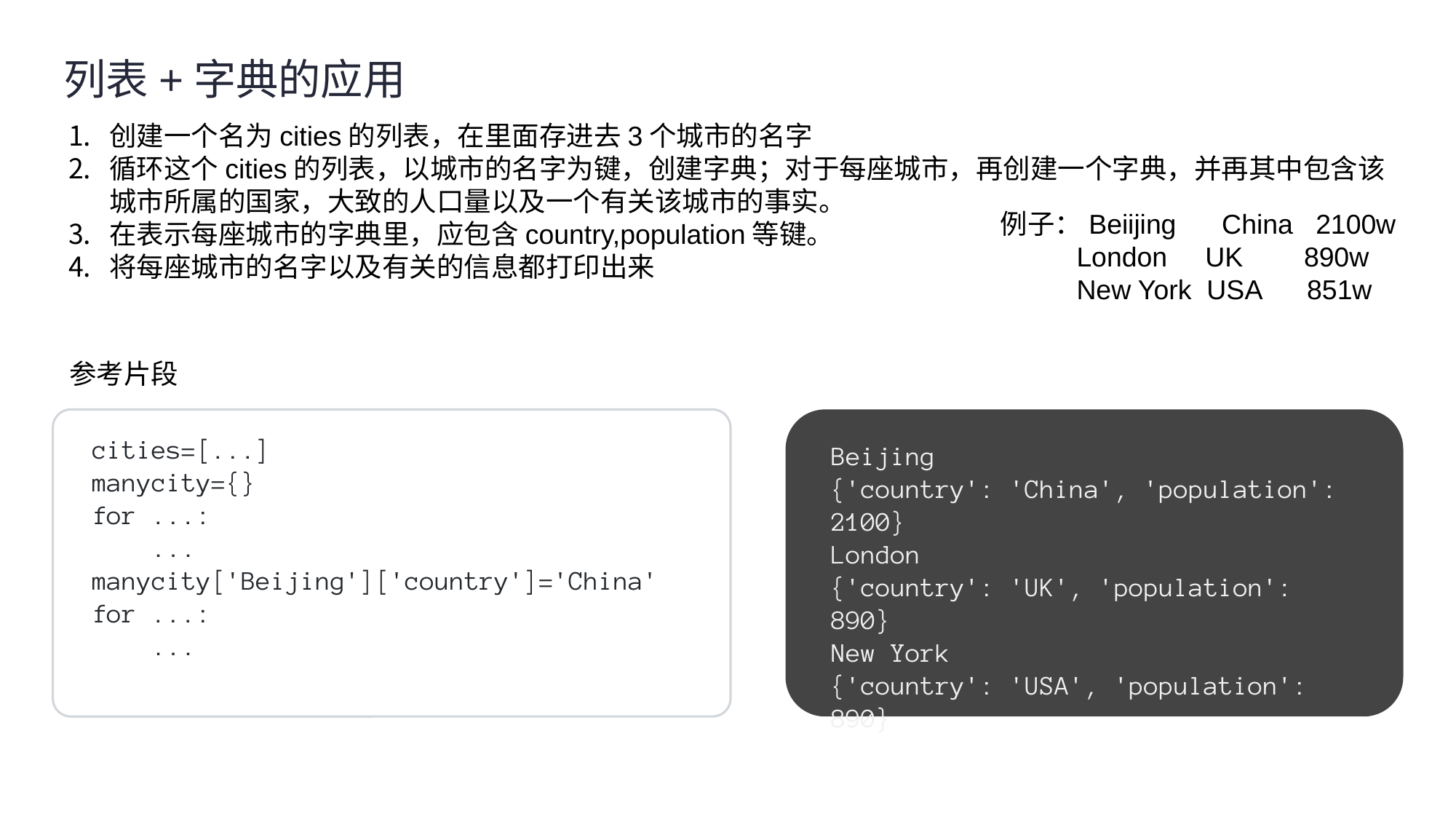

列表+字典的应用
创建一个名为cities的列表，在里面存进去3个城市的名字
循环这个cities的列表，以城市的名字为键，创建字典；对于每座城市，再创建一个字典，并再其中包含该城市所属的国家，大致的人口量以及一个有关该城市的事实。
在表示每座城市的字典里，应包含country,population等键。
将每座城市的名字以及有关的信息都打印出来
例子：Beiijing      China   2100w
          London     UK        890w
          New York  USA      851w
参考片段
cities=[...]
manycity={}
for ...:
    ...
manycity['Beijing']['country']='China'
for ...:
    ...

Beijing
{'country': 'China', 'population': 2100}
London
{'country': 'UK', 'population': 890}
New York
{'country': 'USA', 'population': 890}